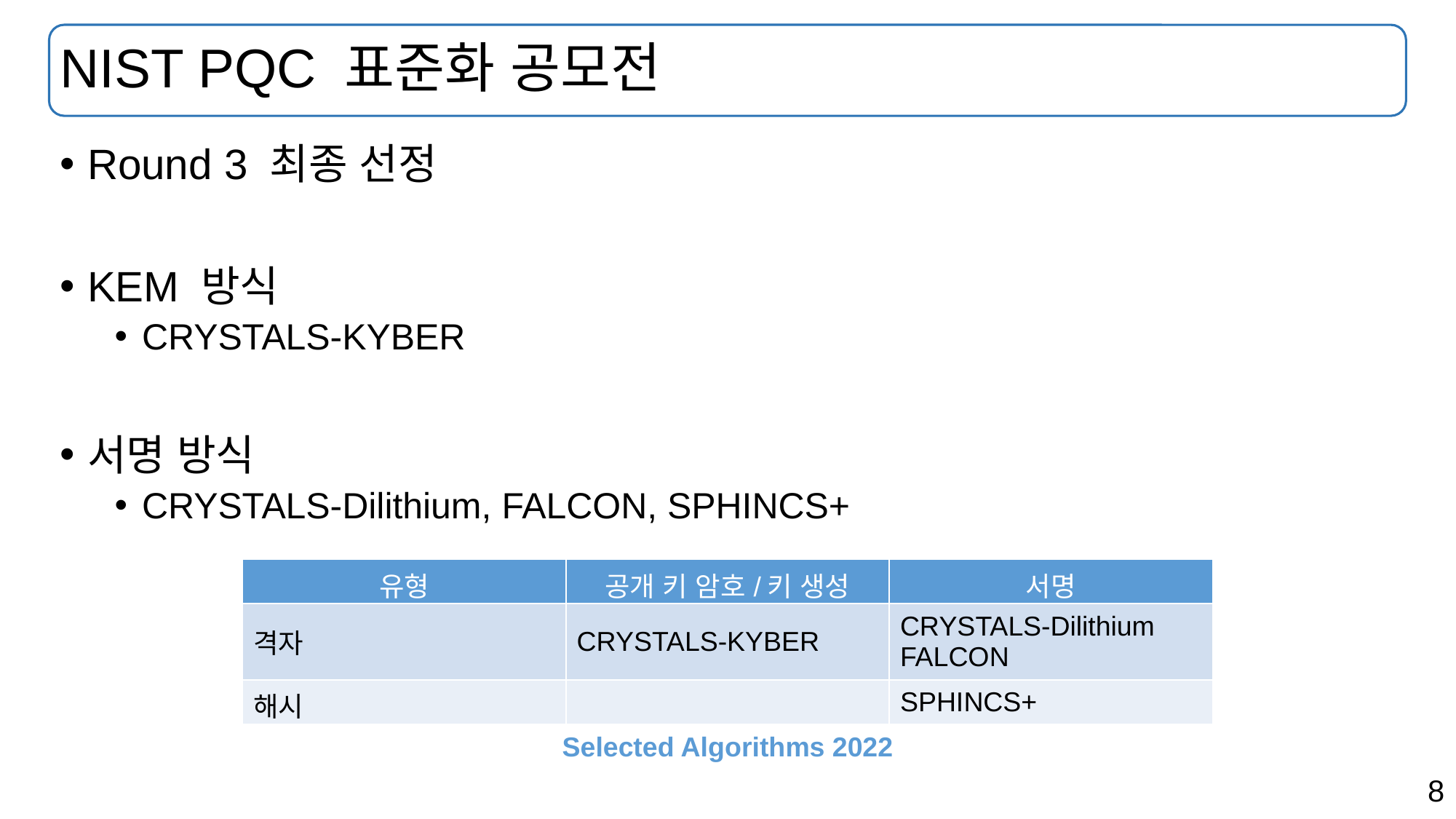

# NIST PQC 표준화 공모전
Round 3 최종 선정

KEM 방식
CRYSTALS-KYBER

서명 방식
CRYSTALS-Dilithium, FALCON, SPHINCS+

| 유형 | 공개 키 암호/키 생성 | 서명 |
| --- | --- | --- |
| 격자 | CRYSTALS-KYBER | CRYSTALS-Dilithium FALCON |
| 해시 |  | SPHINCS+ |
Selected Algorithms 2022